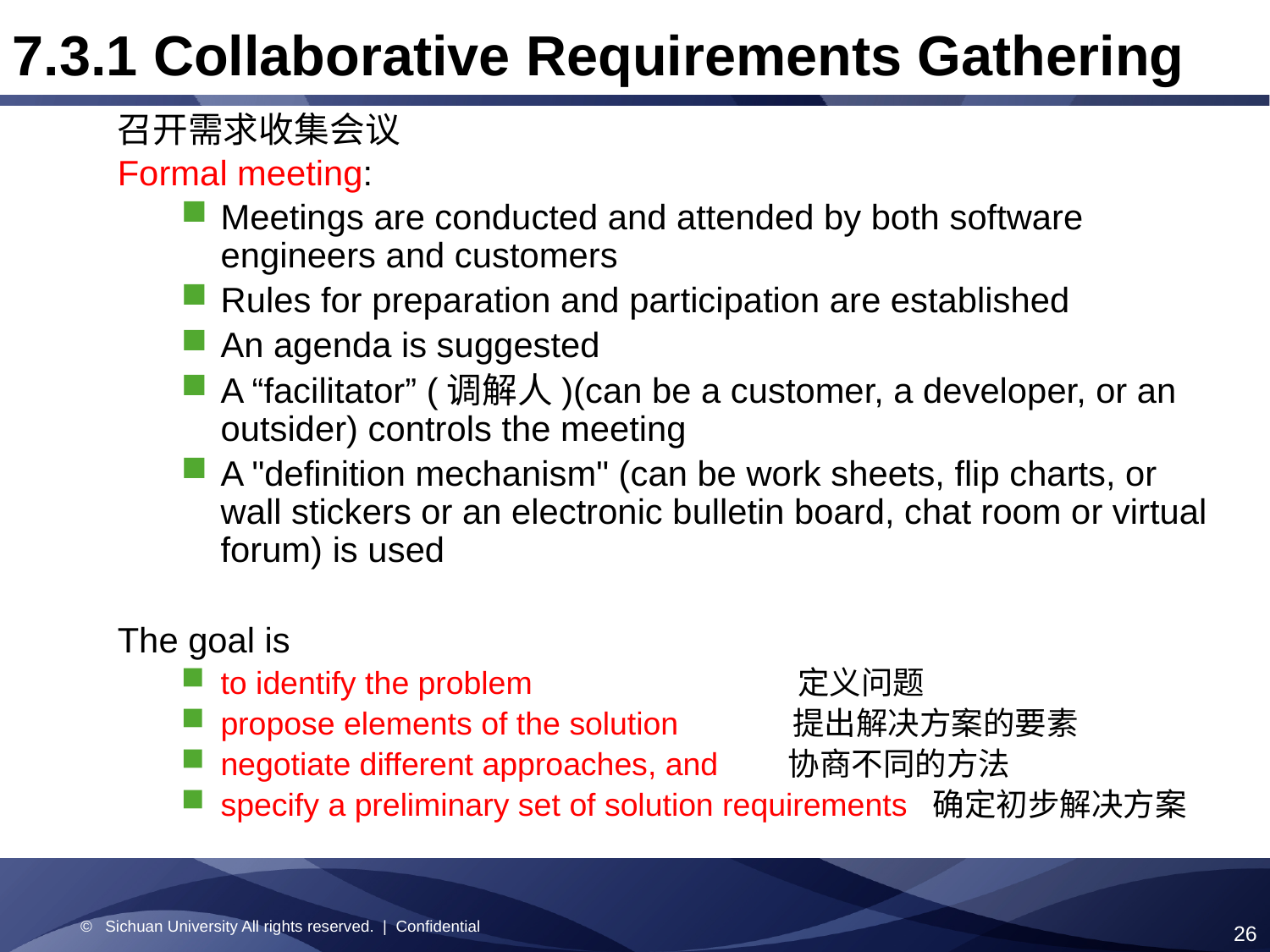

7.3.1 Collaborative Requirements Gathering
召开需求收集会议
Formal meeting:
Meetings are conducted and attended by both software engineers and customers
Rules for preparation and participation are established
An agenda is suggested
A “facilitator” (调解人)(can be a customer, a developer, or an outsider) controls the meeting
A "definition mechanism" (can be work sheets, flip charts, or wall stickers or an electronic bulletin board, chat room or virtual forum) is used

The goal is
to identify the problem                             定义问题
propose elements of the solution            提出解决方案的要素
negotiate different approaches, and       协商不同的方法
specify a preliminary set of solution requirements  确定初步解决方案
©   Sichuan University All rights reserved.  |  Confidential
26